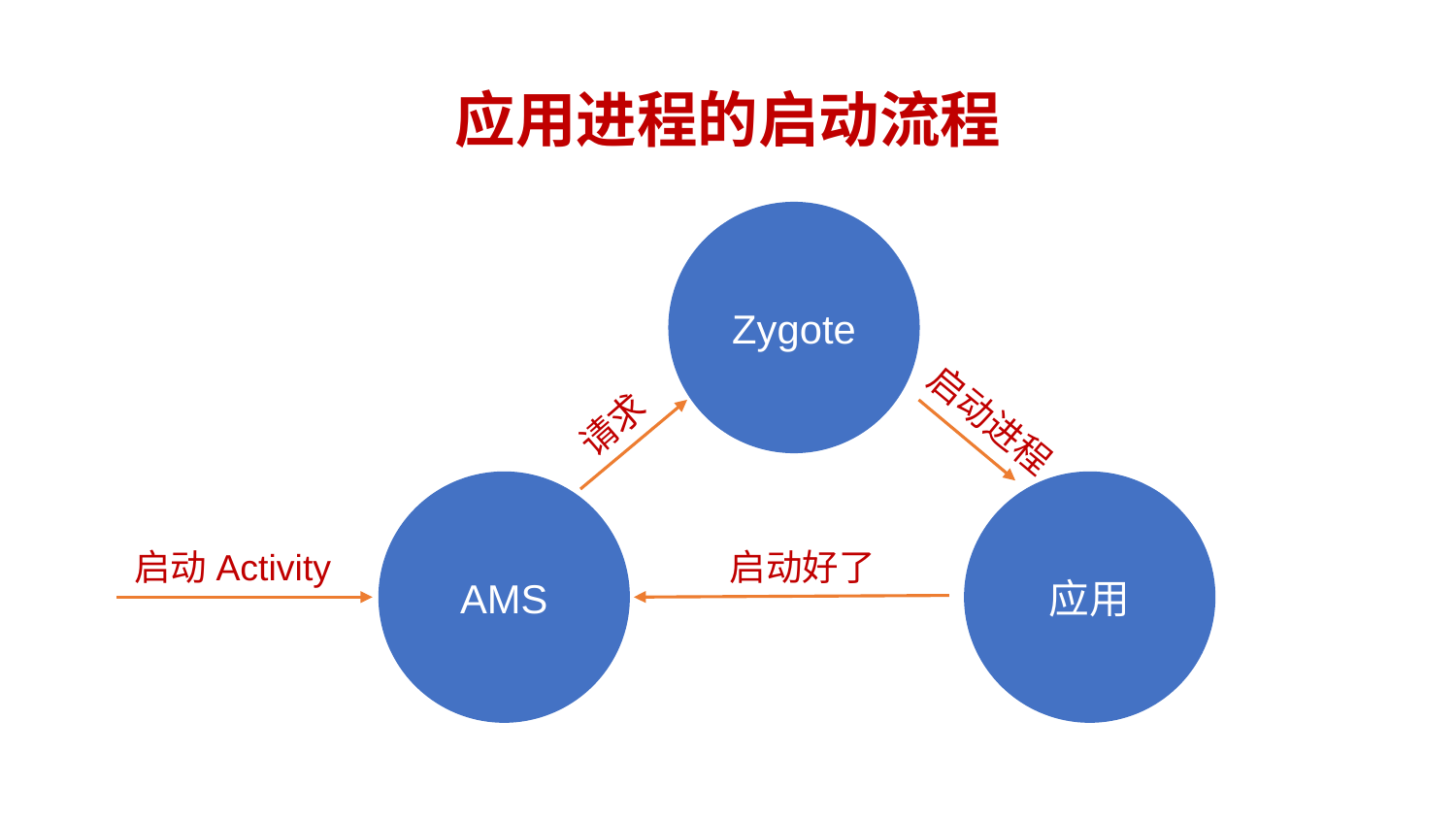

# 应用进程的启动流程
Zygote
启动进程
请求
AMS
应用
启动Activity
启动好了